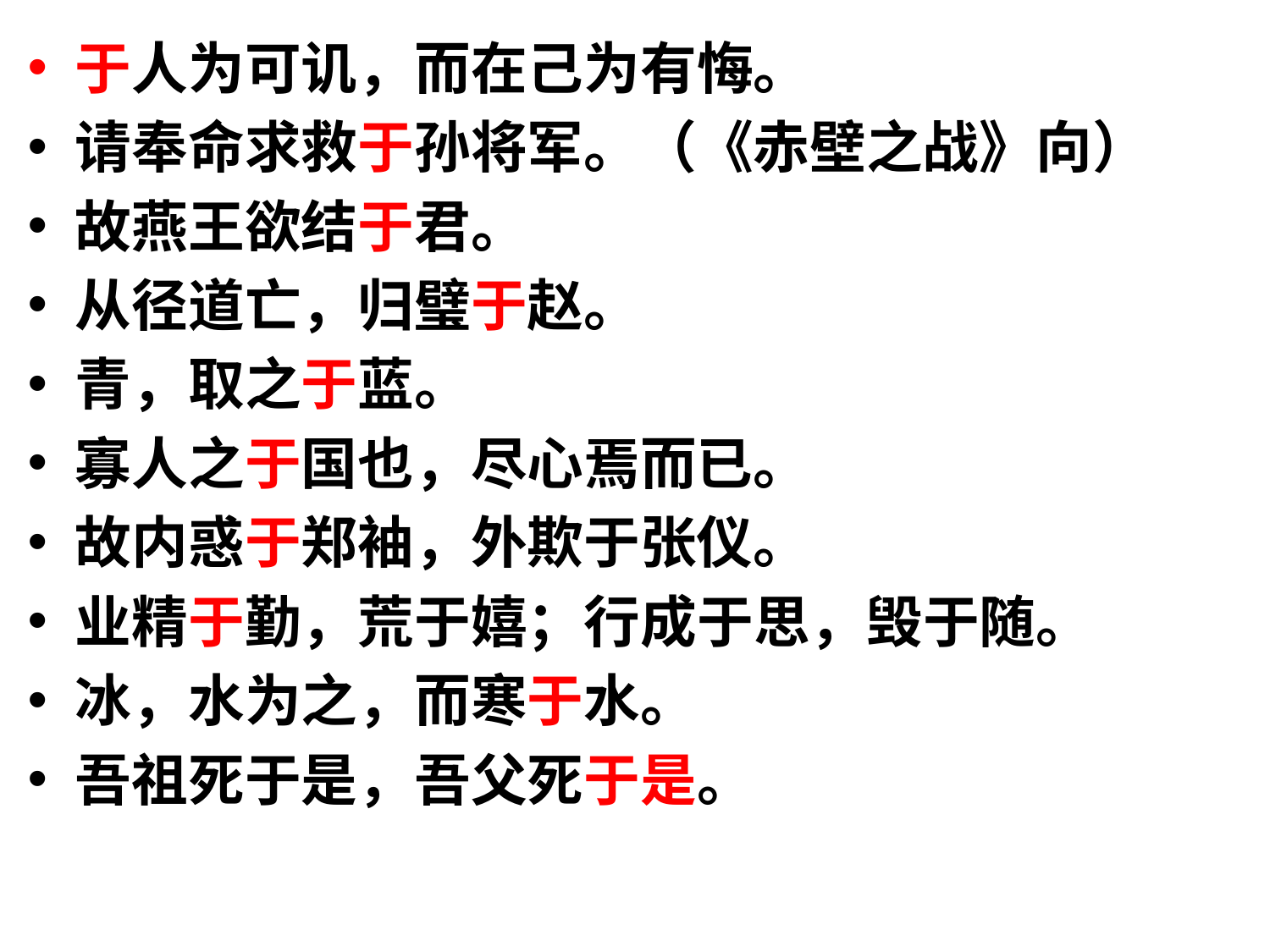

于人为可讥，而在己为有悔。
请奉命求救于孙将军。（《赤壁之战》向）
故燕王欲结于君。
从径道亡，归璧于赵。
青，取之于蓝。
寡人之于国也，尽心焉而已。
故内惑于郑袖，外欺于张仪。
业精于勤，荒于嬉；行成于思，毁于随。
冰，水为之，而寒于水。
吾祖死于是，吾父死于是。